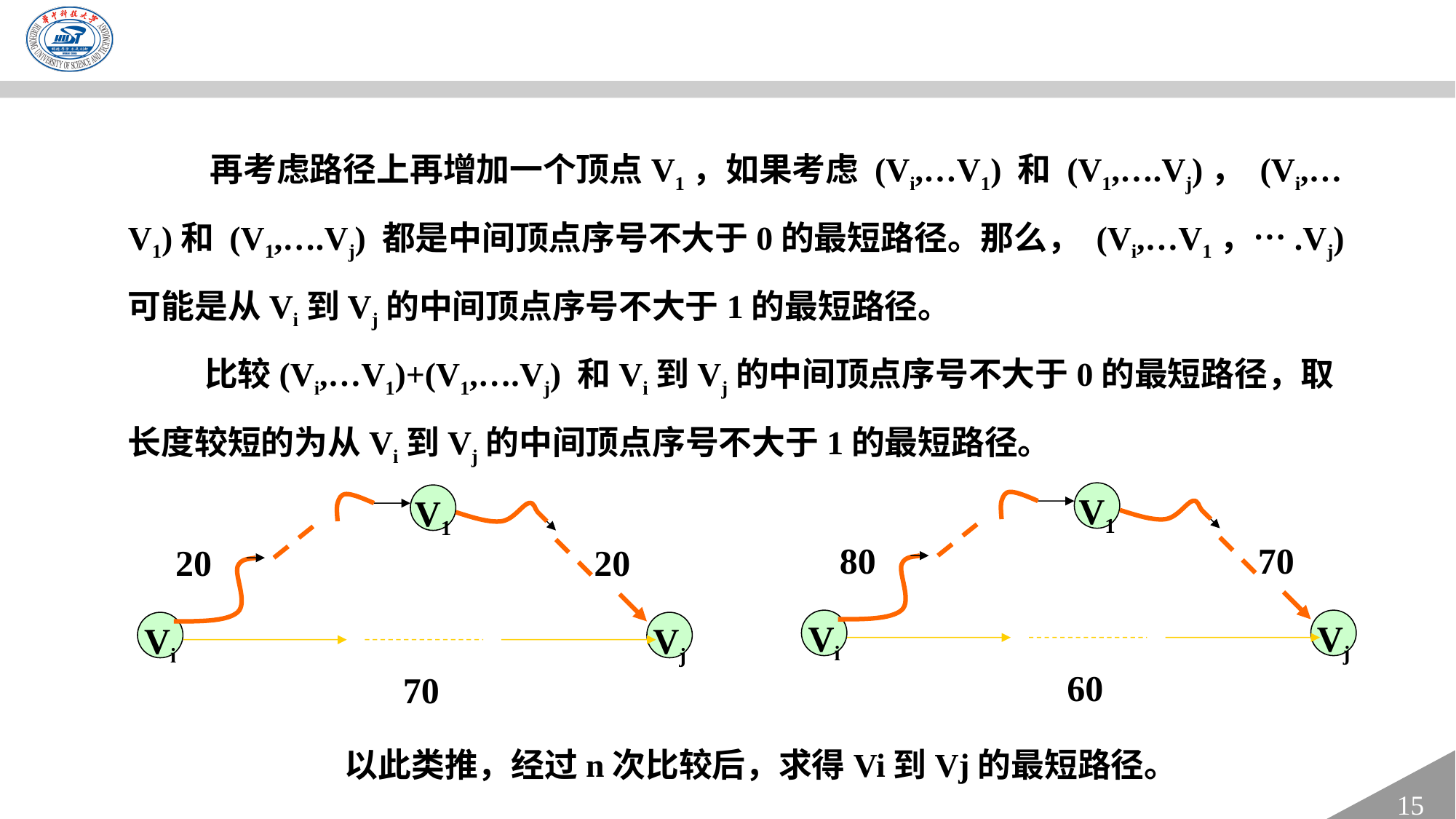

再考虑路径上再增加一个顶点V1，如果考虑 (Vi,…V1) 和 (V1,….Vj)， (Vi,…V1)和 (V1,….Vj) 都是中间顶点序号不大于0的最短路径。那么， (Vi,…V1，….Vj) 可能是从Vi到Vj的中间顶点序号不大于1的最短路径。
         比较(Vi,…V1)+(V1,….Vj) 和Vi到Vj的中间顶点序号不大于0的最短路径，取长度较短的为从Vi到Vj的中间顶点序号不大于1的最短路径。
V1

80

70

Vi
Vj

60
V1

20

20

Vi
Vj

70
 以此类推，经过n次比较后，求得Vi到Vj的最短路径。